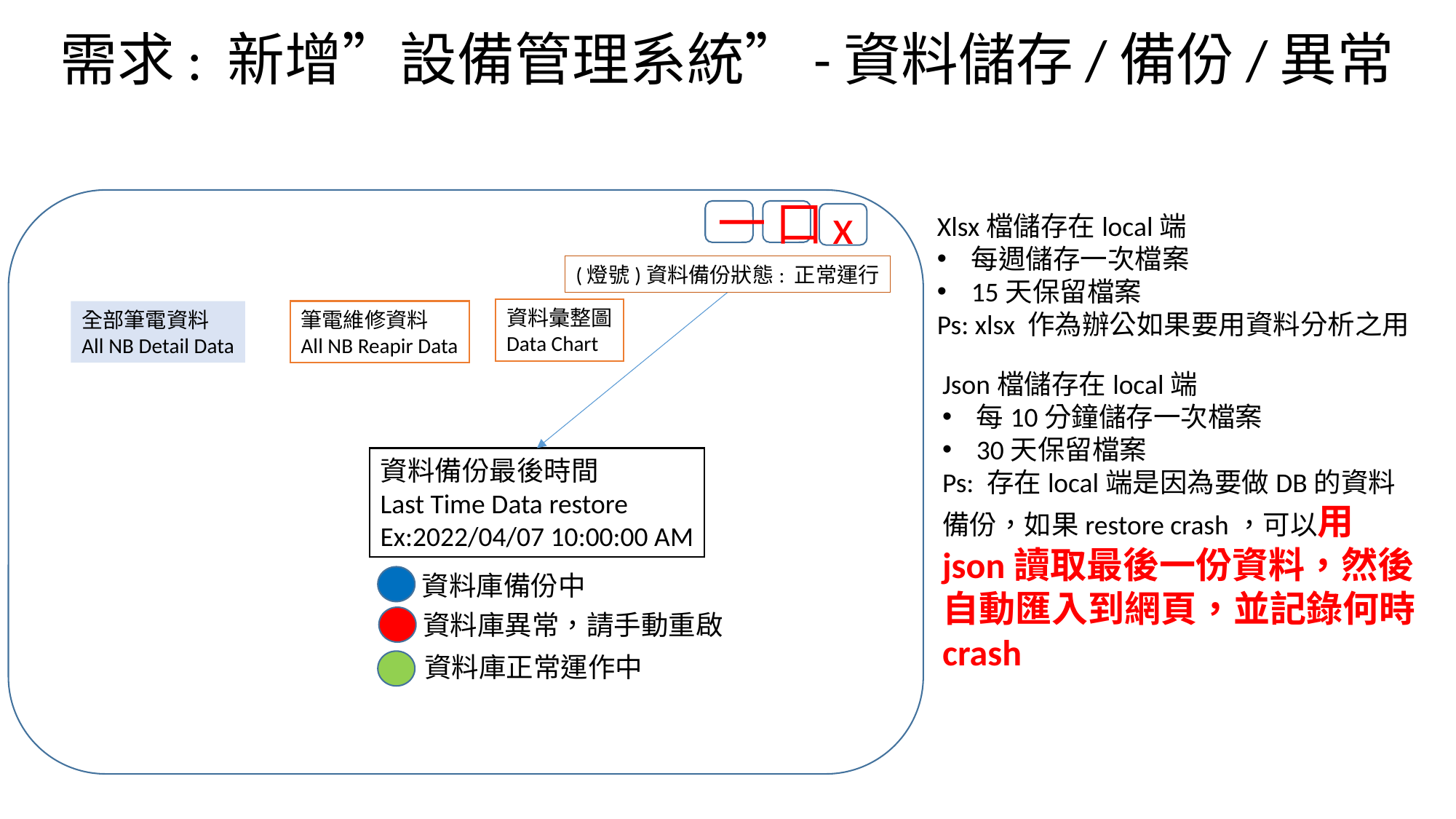

# 需求: 新增”設備管理系統”-資料儲存/備份/異常

一
口
x
Xlsx檔儲存在local端
每週儲存一次檔案
15天保留檔案
Ps: xlsx 作為辦公如果要用資料分析之用
(燈號)資料備份狀態: 正常運行
資料彙整圖
Data Chart
全部筆電資料
All NB Detail Data
筆電維修資料
All NB Reapir Data
Json檔儲存在local端
每10分鐘儲存一次檔案
30天保留檔案
Ps: 存在local端是因為要做DB的資料備份，如果restore crash，可以用json讀取最後一份資料，然後自動匯入到網頁，並記錄何時crash
資料備份最後時間
Last Time Data restore
Ex:2022/04/07 10:00:00 AM
資料庫備份中

資料庫異常，請手動重啟

資料庫正常運作中